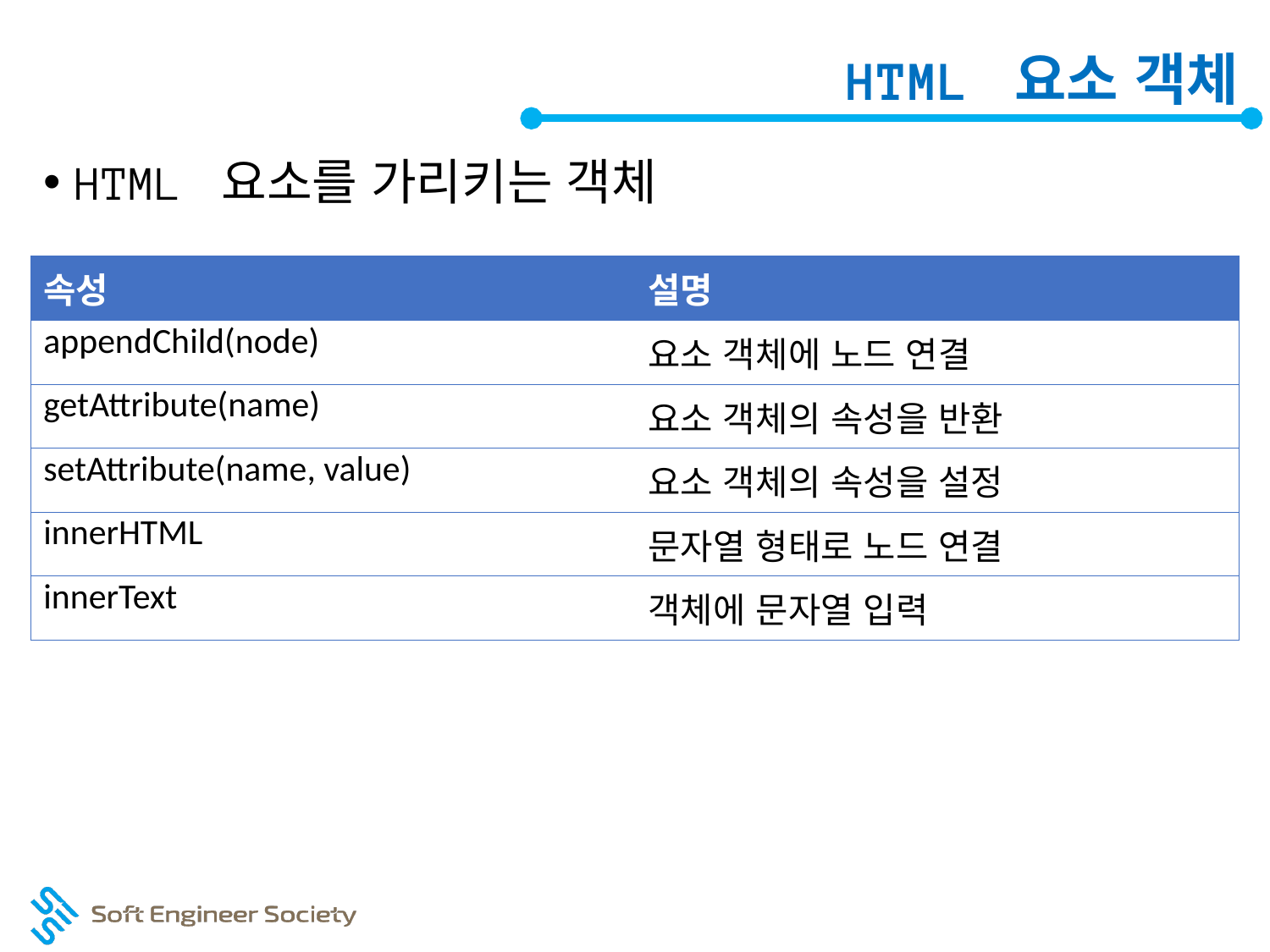

# HTML 요소 객체
HTML 요소를 가리키는 객체
| 속성 | 설명 |
| --- | --- |
| appendChild(node) | 요소 객체에 노드 연결 |
| getAttribute(name) | 요소 객체의 속성을 반환 |
| setAttribute(name, value) | 요소 객체의 속성을 설정 |
| innerHTML | 문자열 형태로 노드 연결 |
| innerText | 객체에 문자열 입력 |